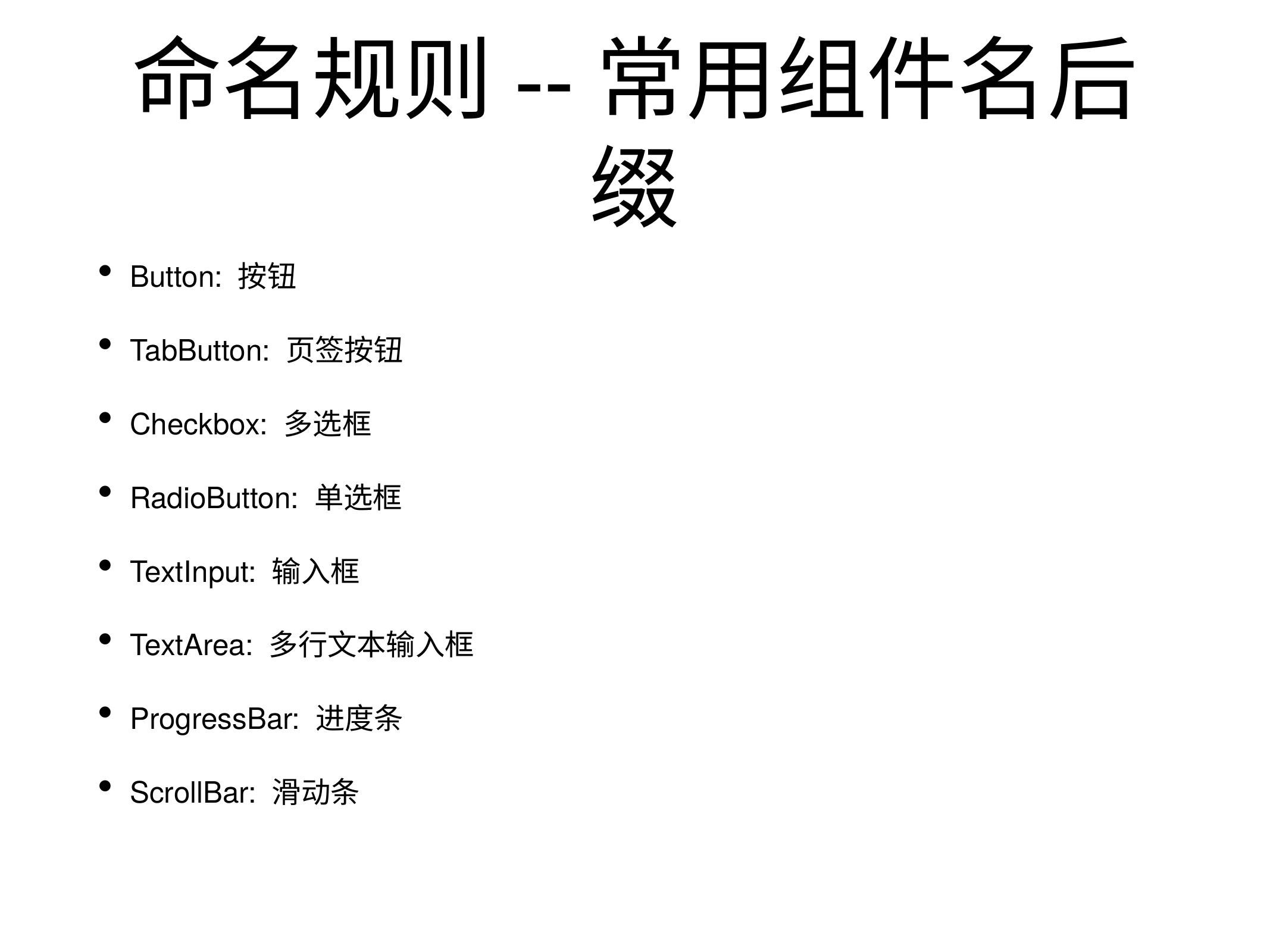

# 命名规则--常用组件名后缀
Button: 按钮
TabButton: 页签按钮
Checkbox: 多选框
RadioButton: 单选框
TextInput: 输入框
TextArea: 多行文本输入框
ProgressBar: 进度条
ScrollBar: 滑动条